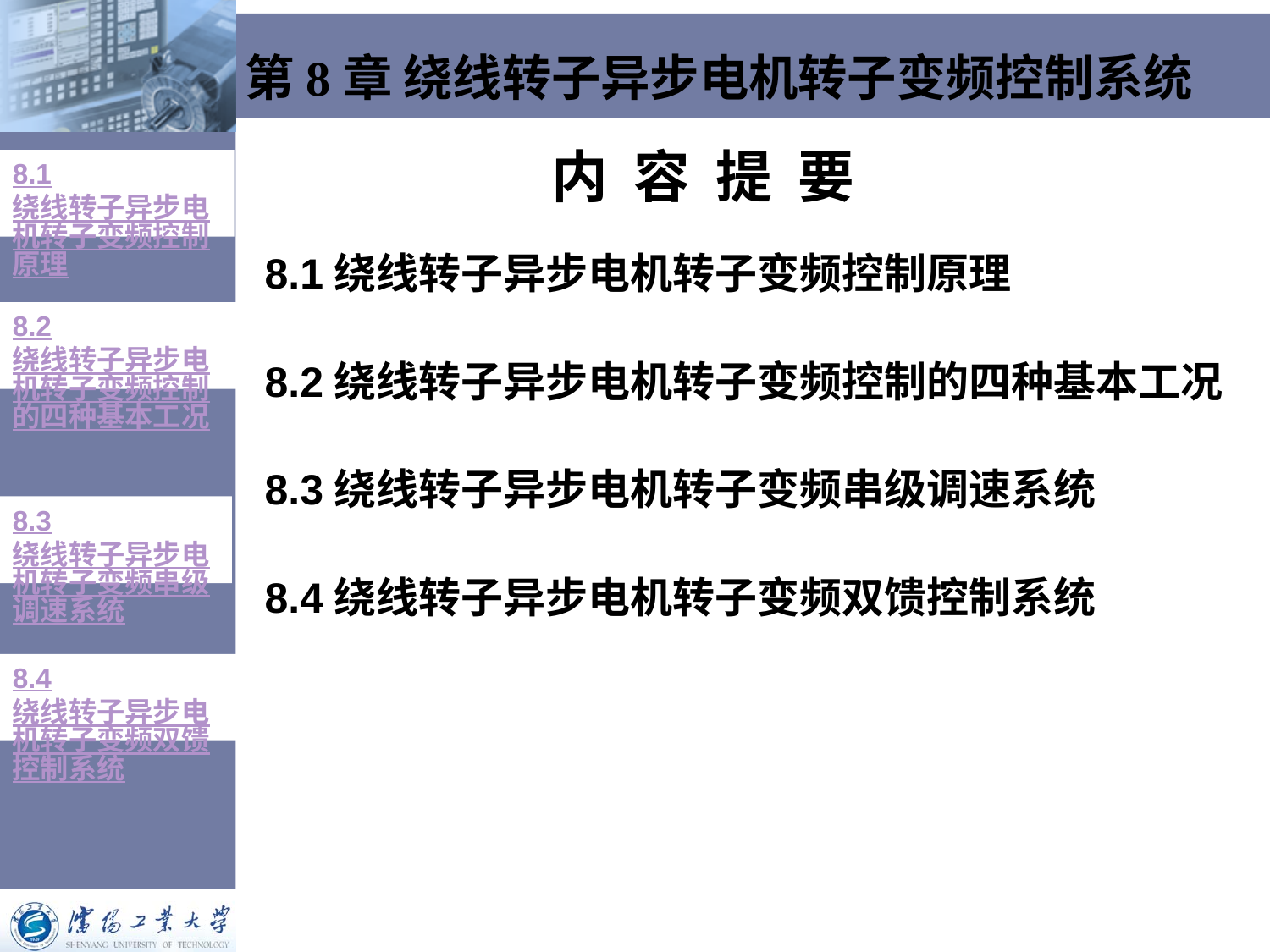

# 第8章 绕线转子异步电机转子变频控制系统
内  容  提  要
8.1绕线转子异步电机转子变频控制原理
8.1绕线转子异步电机转子变频控制原理
8.2绕线转子异步电机转子变频控制的四种基本工况
8.3绕线转子异步电机转子变频串级调速系统
8.4绕线转子异步电机转子变频双馈控制系统

8.2绕线转子异步电机转子变频控制的四种基本工况
8.3绕线转子异步电机转子变频串级调速系统
8.4绕线转子异步电机转子变频双馈控制系统